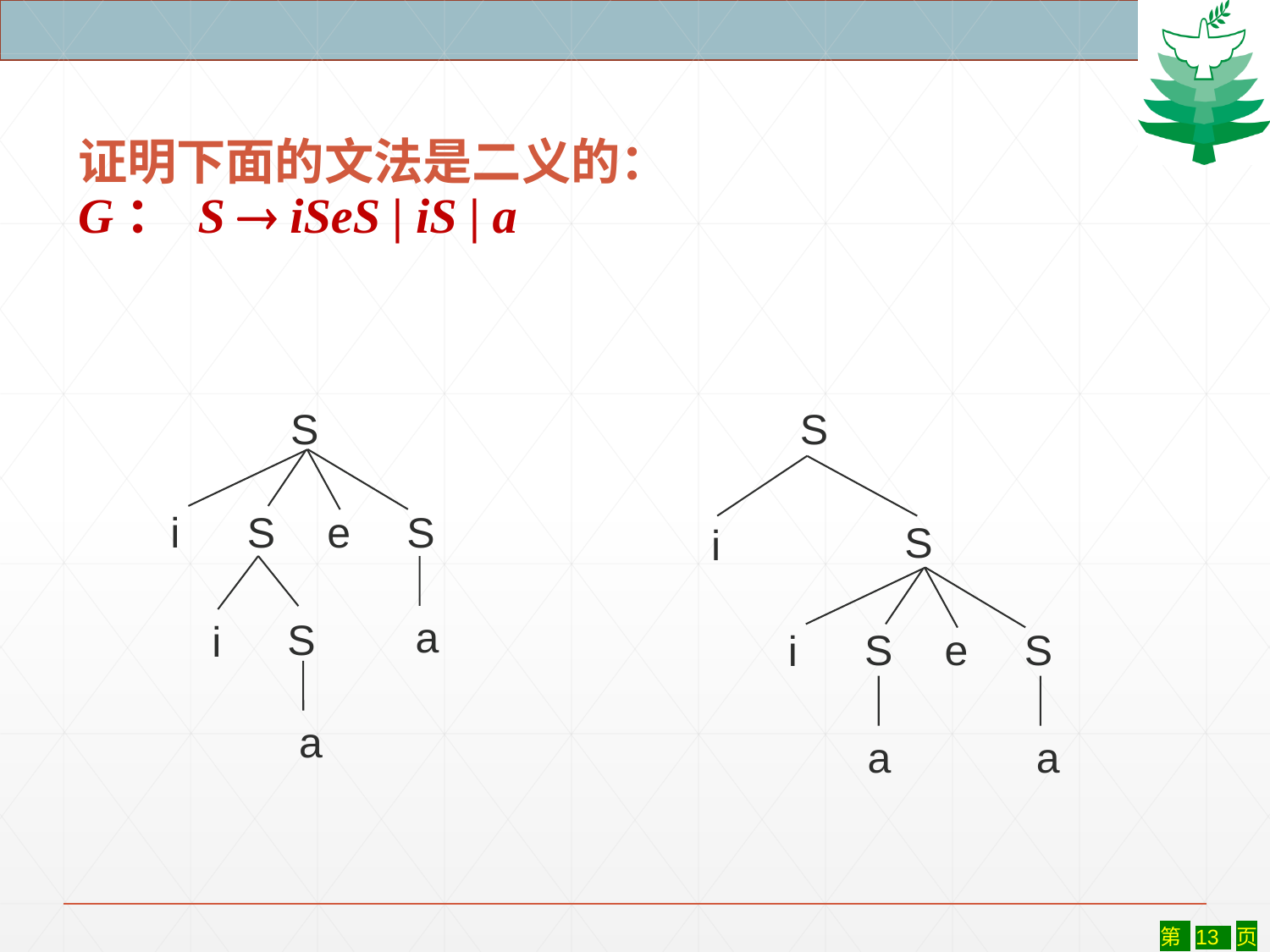

# 证明下面的文法是二义的： G： S → iSeS | iS | a
S

S
i

S
e
S
i
S

S
e
S
i

S
i

a

a
a
a